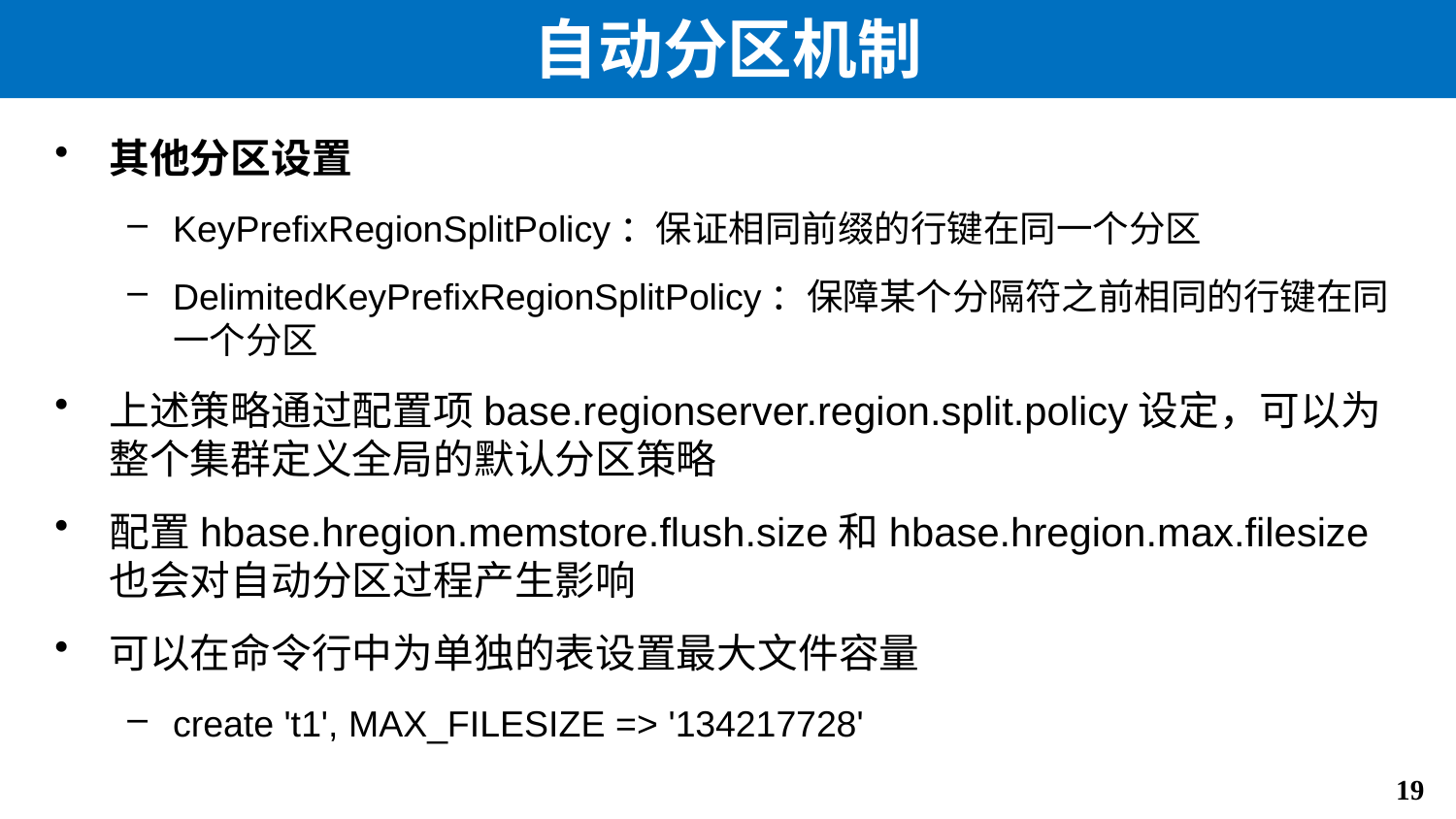

# 自动分区机制
其他分区设置
KeyPrefixRegionSplitPolicy：保证相同前缀的行键在同一个分区
DelimitedKeyPrefixRegionSplitPolicy：保障某个分隔符之前相同的行键在同一个分区
上述策略通过配置项base.regionserver.region.split.policy设定，可以为整个集群定义全局的默认分区策略
配置hbase.hregion.memstore.flush.size和hbase.hregion.max.filesize也会对自动分区过程产生影响
可以在命令行中为单独的表设置最大文件容量
create 't1', MAX_FILESIZE => '134217728'